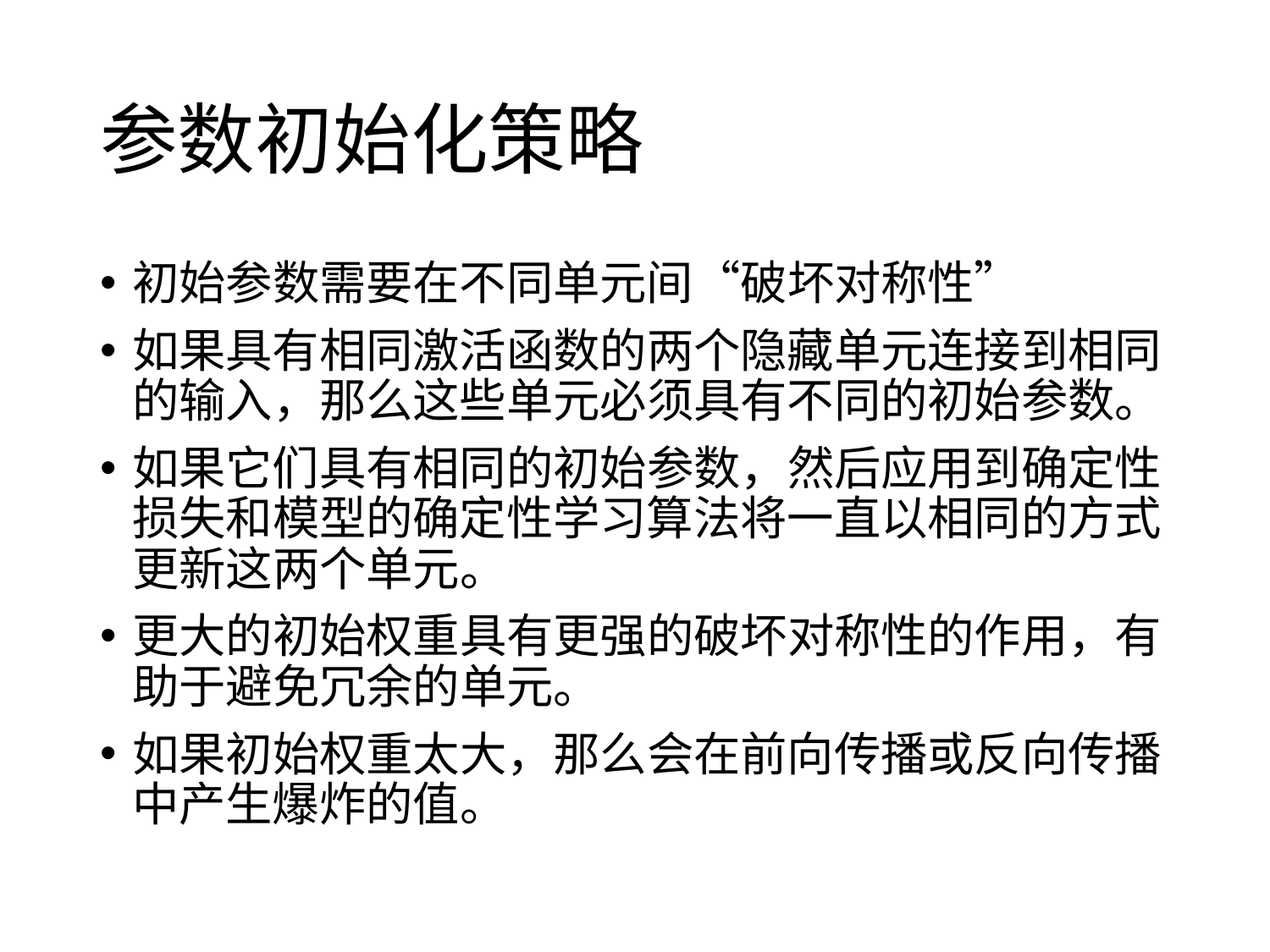

# 参数初始化策略
初始参数需要在不同单元间“破坏对称性”
如果具有相同激活函数的两个隐藏单元连接到相同的输入，那么这些单元必须具有不同的初始参数。
如果它们具有相同的初始参数，然后应用到确定性损失和模型的确定性学习算法将一直以相同的方式更新这两个单元。
更大的初始权重具有更强的破坏对称性的作用，有助于避免冗余的单元。
如果初始权重太大，那么会在前向传播或反向传播中产生爆炸的值。